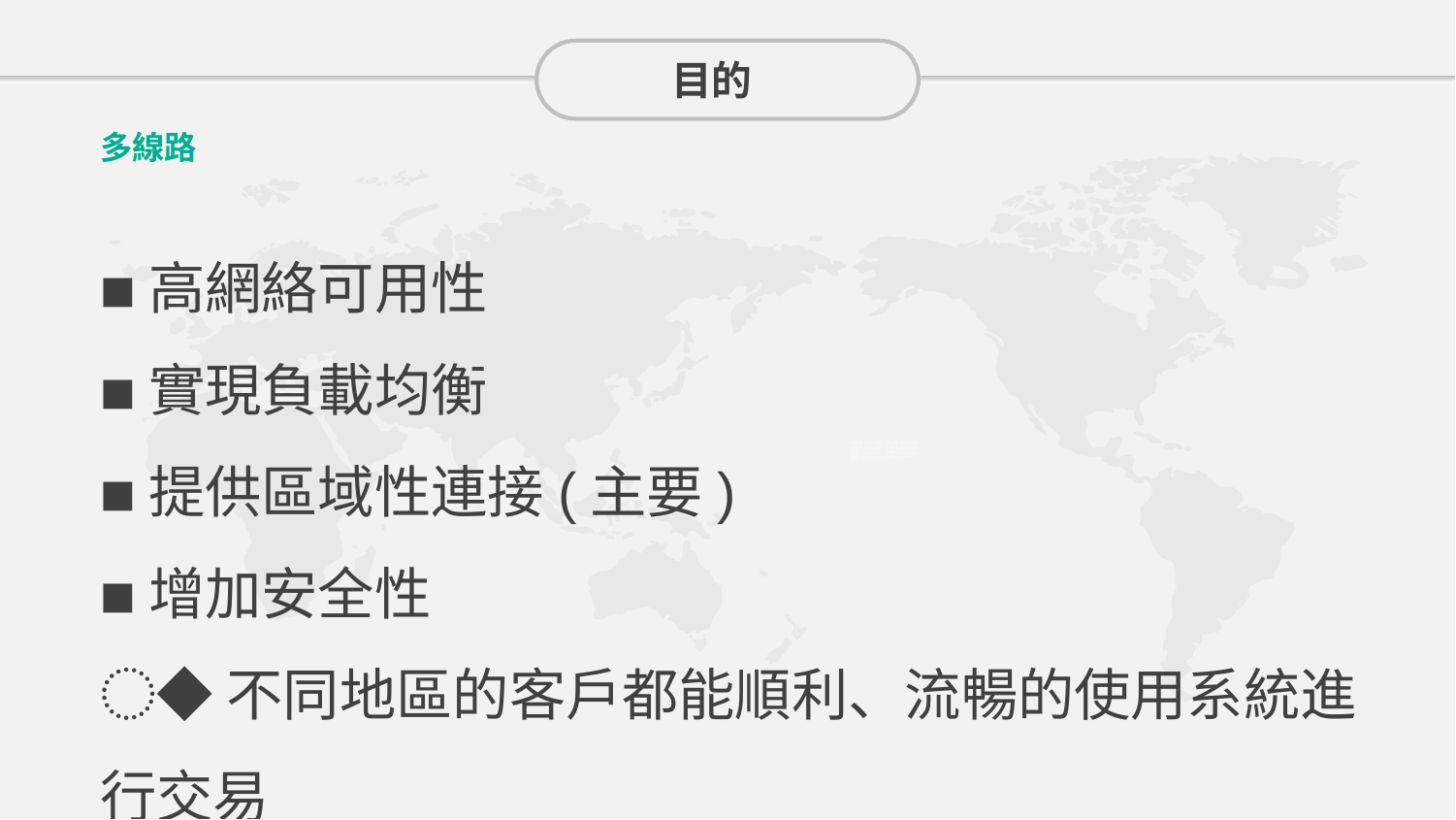

目的

多線路

◼️高網絡可用性
◼️實現負載均衡
◼️提供區域性連接(主要)
◼️增加安全性
️◆不同地區的客戶都能順利、流暢的使用系統進行交易​